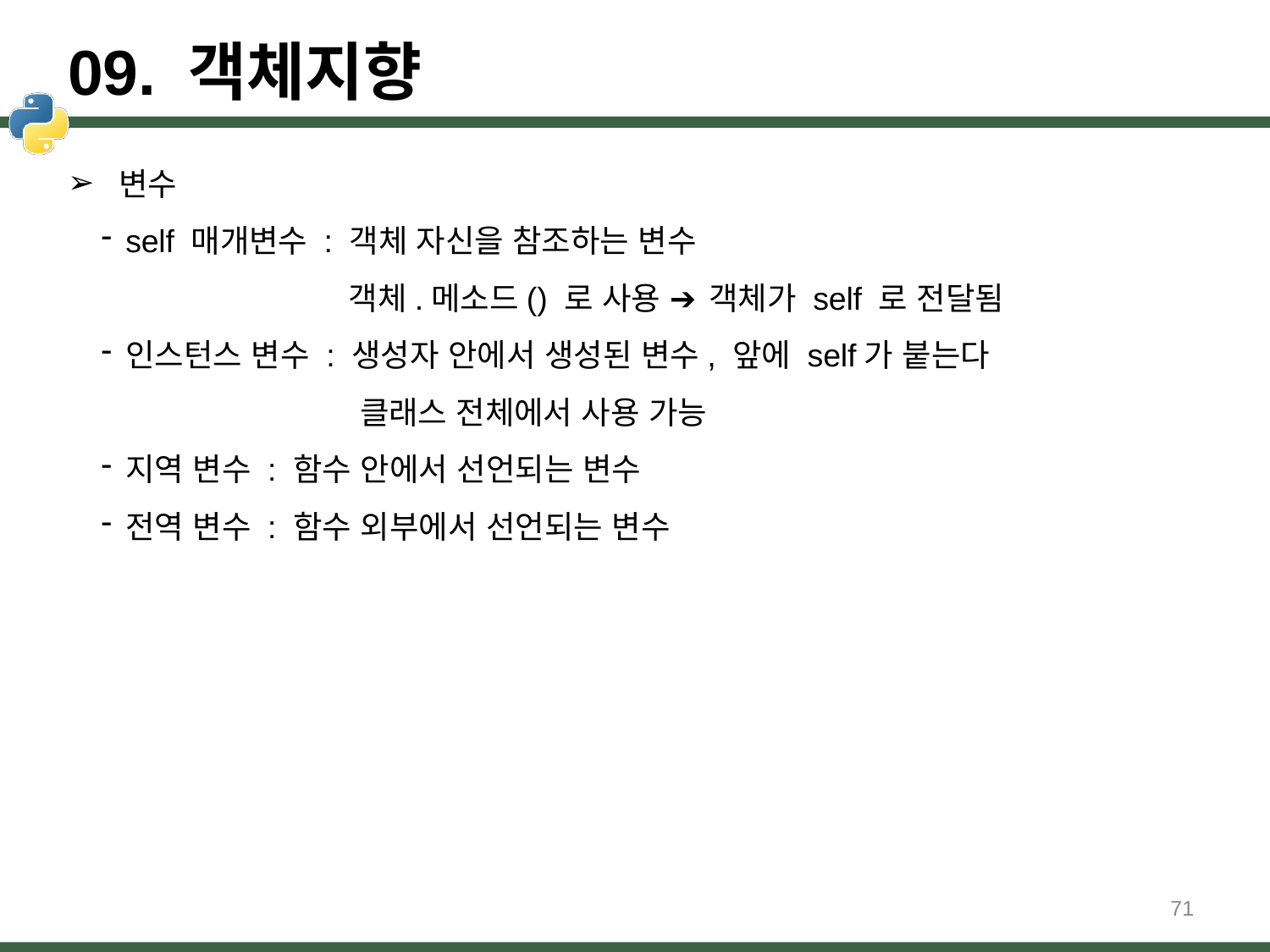

# 09. 객체지향

변수
self 매개변수 : 객체 자신을 참조하는 변수
객체.메소드() 로 사용 ➔ 객체가 self 로 전달됨
인스턴스 변수 : 생성자 안에서 생성된 변수, 앞에 self가 붙는다
클래스 전체에서 사용 가능
지역 변수 : 함수 안에서 선언되는 변수
전역 변수 : 함수 외부에서 선언되는 변수
71